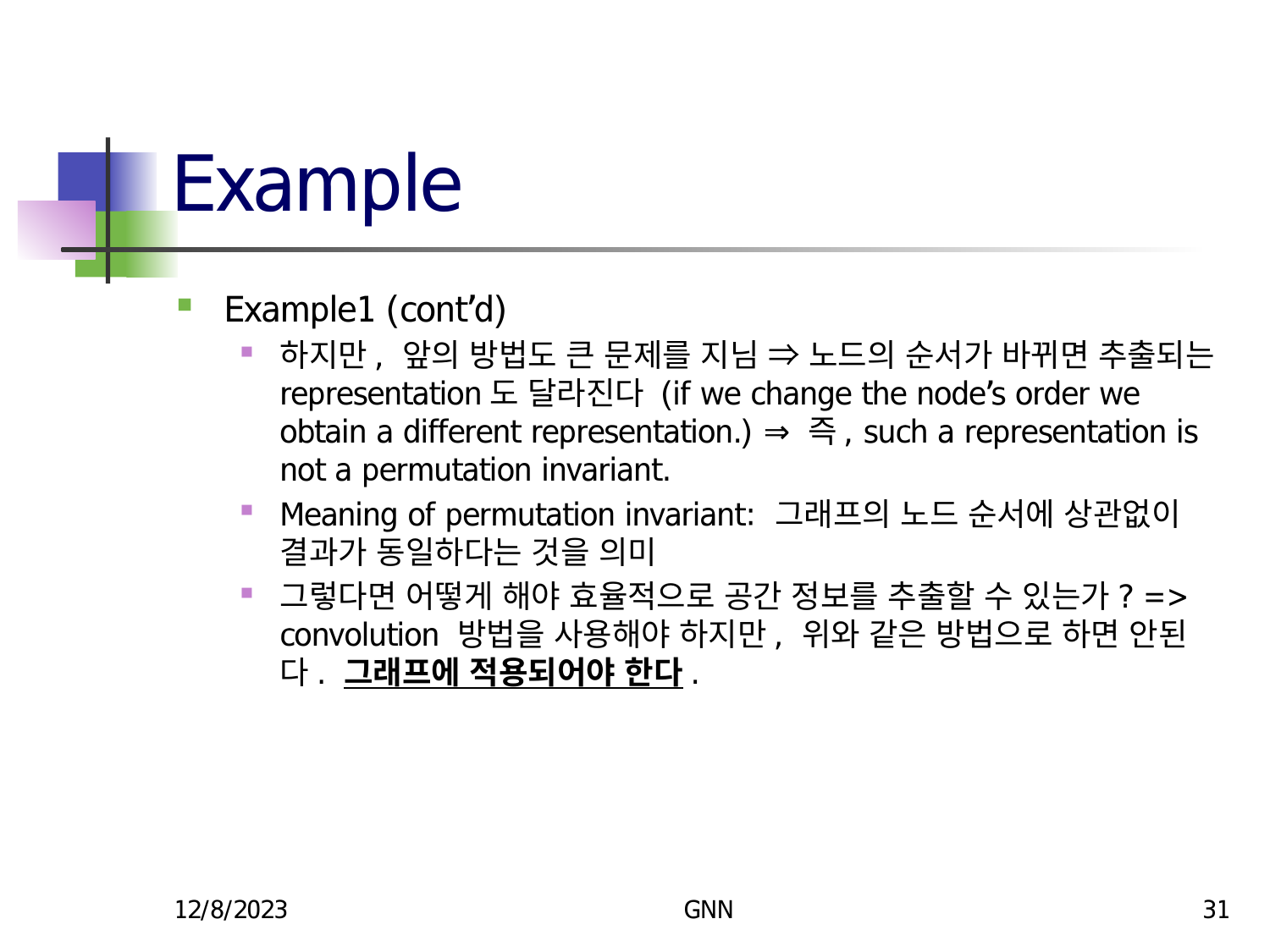

# Example
Example1 (cont’d)
하지만, 앞의 방법도 큰 문제를 지님 ⇒ 노드의 순서가 바뀌면 추출되는 representation도 달라진다 (if we change the node’s order we obtain a different representation.) ⇒ 즉, such a representation is not a permutation invariant.
Meaning of permutation invariant: 그래프의 노드 순서에 상관없이 결과가 동일하다는 것을 의미
그렇다면 어떻게 해야 효율적으로 공간 정보를 추출할 수 있는가? => convolution 방법을 사용해야 하지만, 위와 같은 방법으로 하면 안된다. 그래프에 적용되어야 한다.
12/8/2023
GNN
31